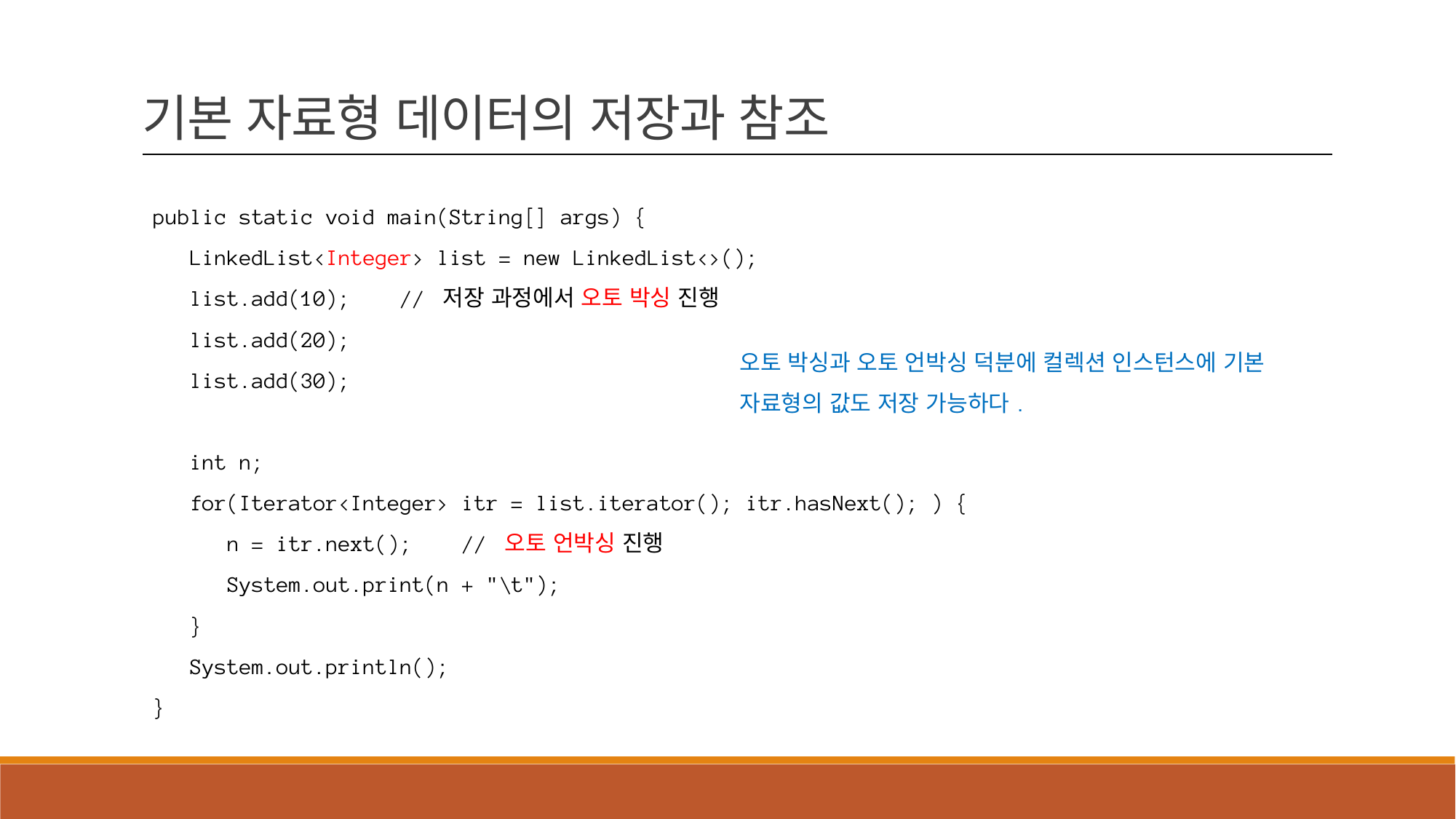

기본 자료형 데이터의 저장과 참조
public static void main(String[] args) {
   LinkedList<Integer> list = new LinkedList<>();
   list.add(10);    // 저장 과정에서 오토 박싱 진행
   list.add(20);
   list.add(30);

   int n;
   for(Iterator<Integer> itr = list.iterator(); itr.hasNext(); ) {
      n = itr.next();    // 오토 언박싱 진행
      System.out.print(n + "\t");
   }
   System.out.println();
}
오토 박싱과 오토 언박싱 덕분에 컬렉션 인스턴스에 기본 자료형의 값도 저장 가능하다.